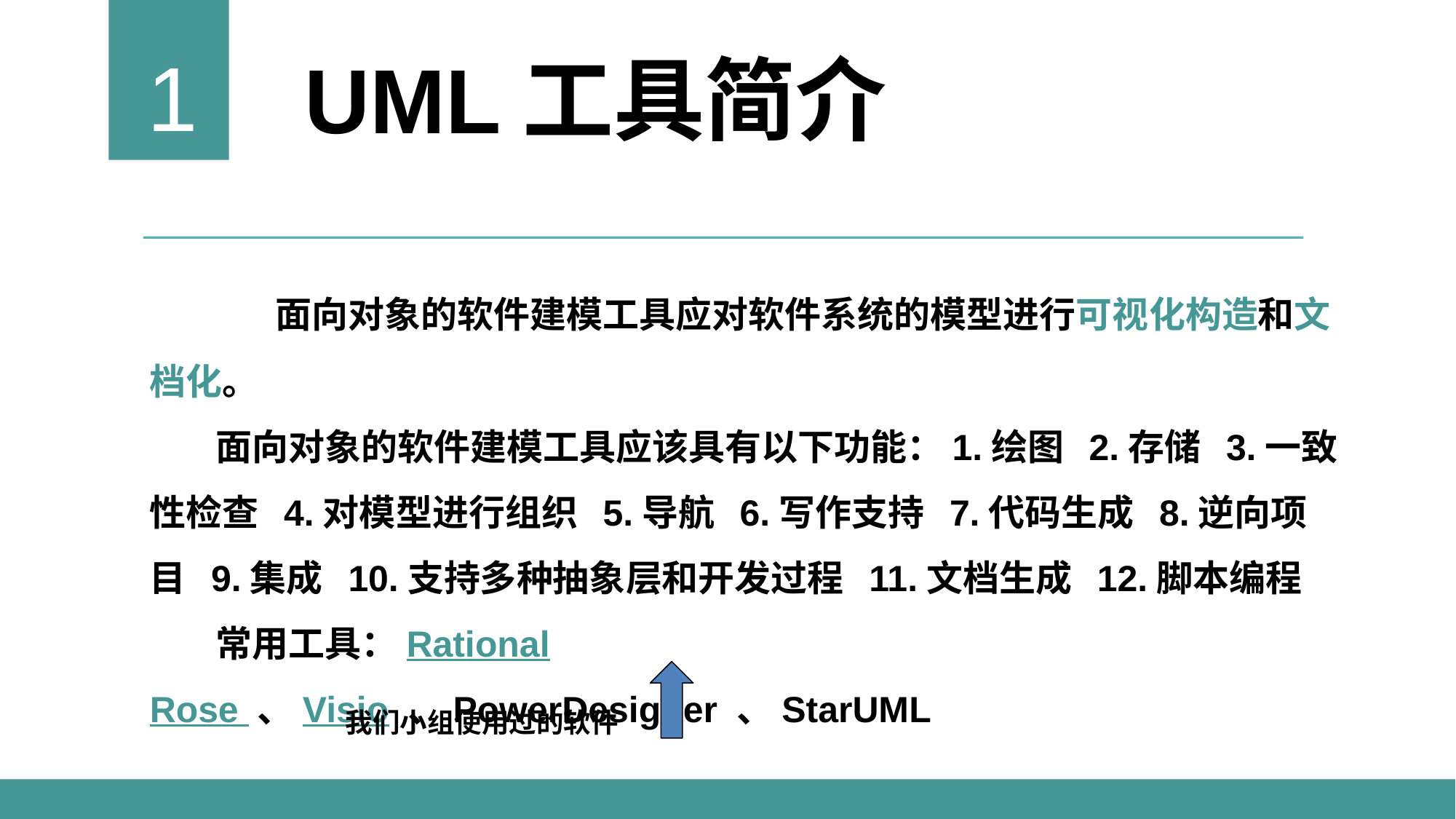

1
UML工具简介

	 面向对象的软件建模工具应对软件系统的模型进行可视化构造和文档化。
       面向对象的软件建模工具应该具有以下功能：1.绘图  2.存储  3.一致性检查  4.对模型进行组织  5.导航  6.写作支持  7.代码生成  8.逆向项目  9.集成  10.支持多种抽象层和开发过程  11.文档生成  12.脚本编程
       常用工具：Rational Rose 、Visio 、PowerDesigner 、StarUML

我们小组使用过的软件